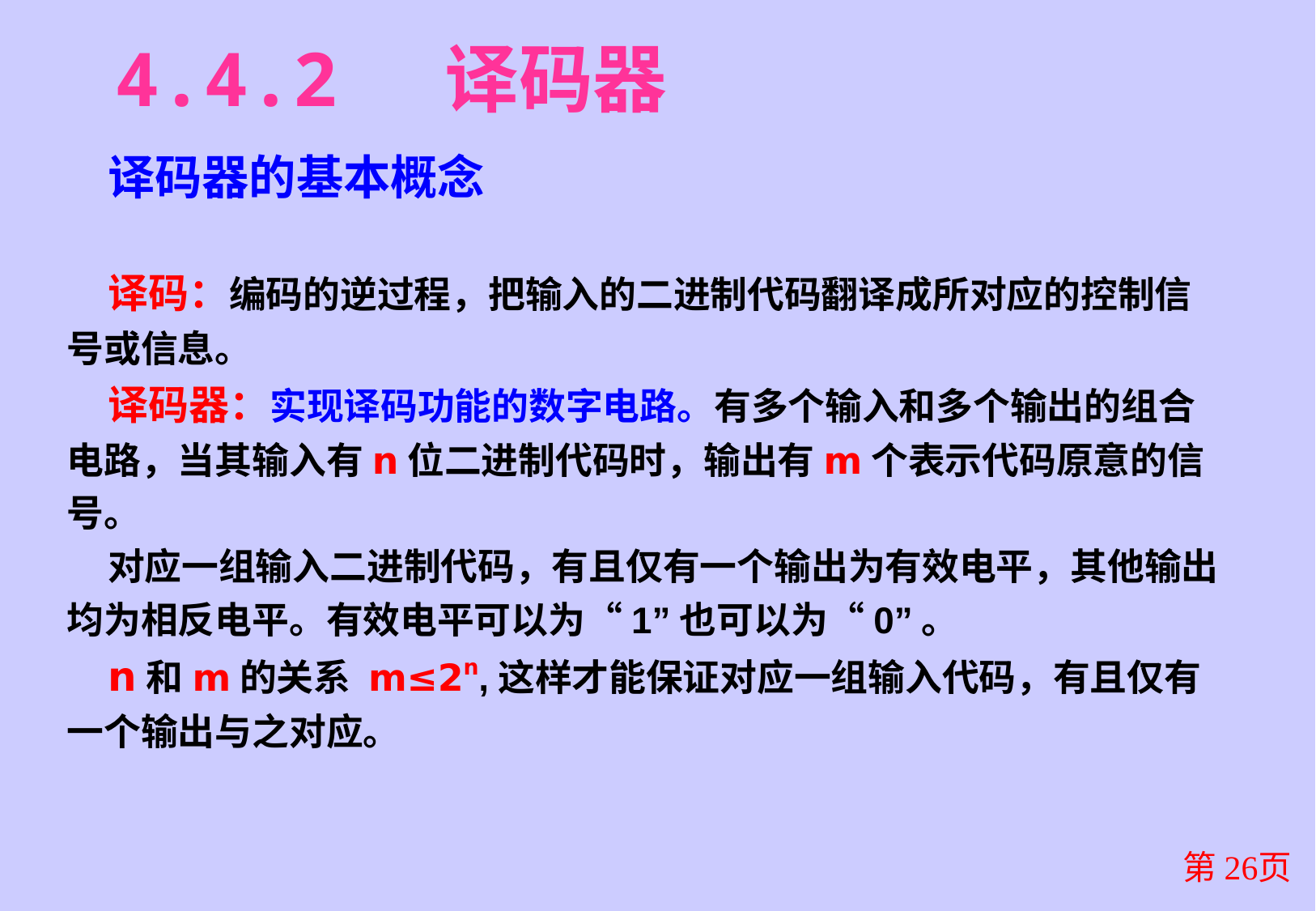

# 4.4.2  译码器
译码器的基本概念

译码：编码的逆过程，把输入的二进制代码翻译成所对应的控制信号或信息。
译码器：实现译码功能的数字电路。有多个输入和多个输出的组合电路，当其输入有n位二进制代码时，输出有m个表示代码原意的信号。
对应一组输入二进制代码，有且仅有一个输出为有效电平，其他输出均为相反电平。有效电平可以为“1”也可以为“0”。
n和m的关系 m≤2n,这样才能保证对应一组输入代码，有且仅有一个输出与之对应。
第26页